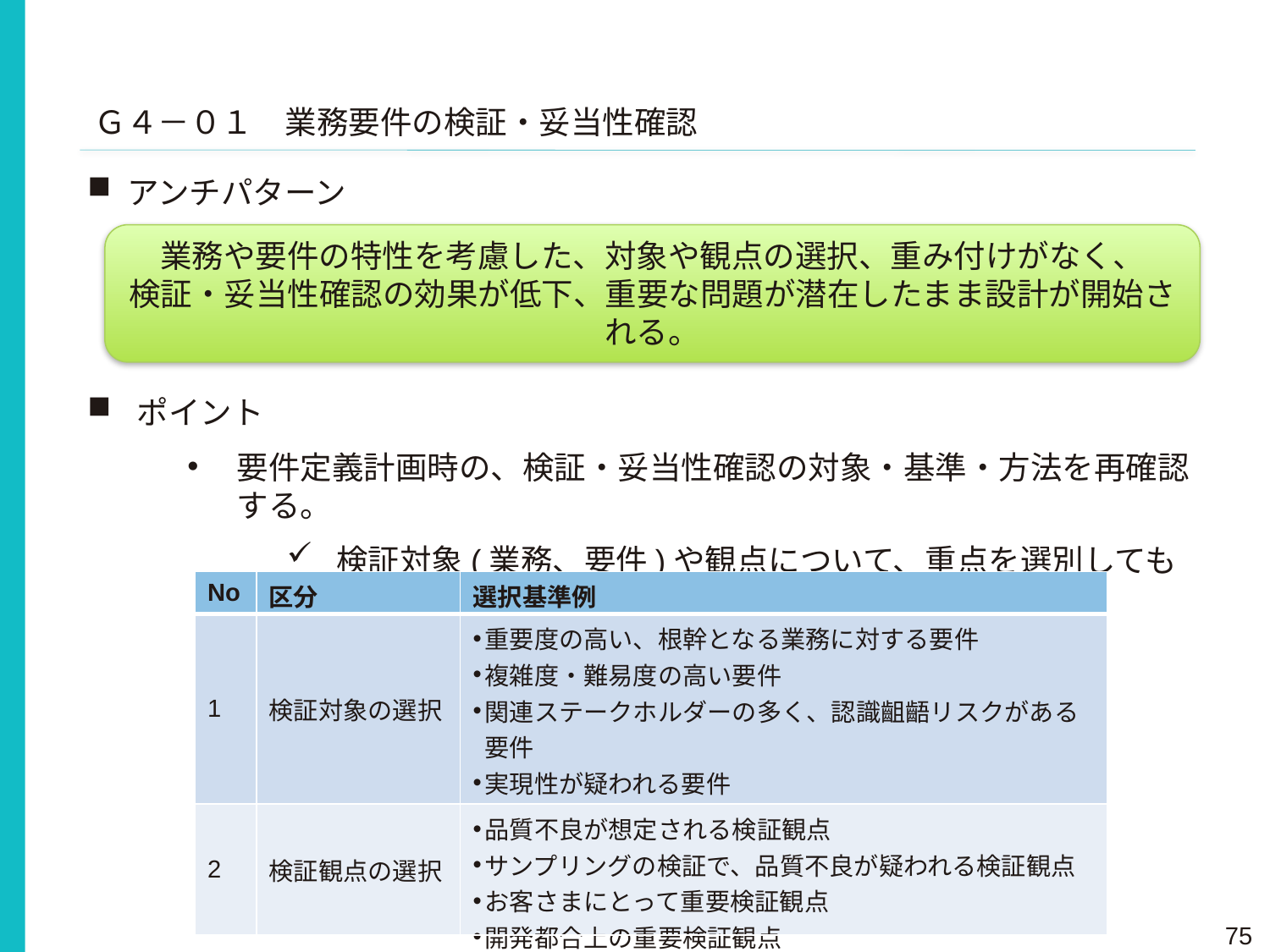

Ｇ４－０１　業務要件の検証・妥当性確認
アンチパターン
業務や要件の特性を考慮した、対象や観点の選択、重み付けがなく、
検証・妥当性確認の効果が低下、重要な問題が潜在したまま設計が開始される。
ポイント

要件定義計画時の、検証・妥当性確認の対象・基準・方法を再確認する。

検証対象(業務、要件)や観点について、重点を選別してもよい。
| No | 区分 | 選択基準例 |
| --- | --- | --- |
| 1 | 検証対象の選択 | 重要度の高い、根幹となる業務に対する要件 複雑度・難易度の高い要件 関連ステークホルダーの多く、認識齟齬リスクがある要件 実現性が疑われる要件 紆余曲折を経て、決定された要件 |
| 2 | 検証観点の選択 | 品質不良が想定される検証観点 サンプリングの検証で、品質不良が疑われる検証観点 お客さまにとって重要検証観点 開発都合上の重要検証観点 |
75